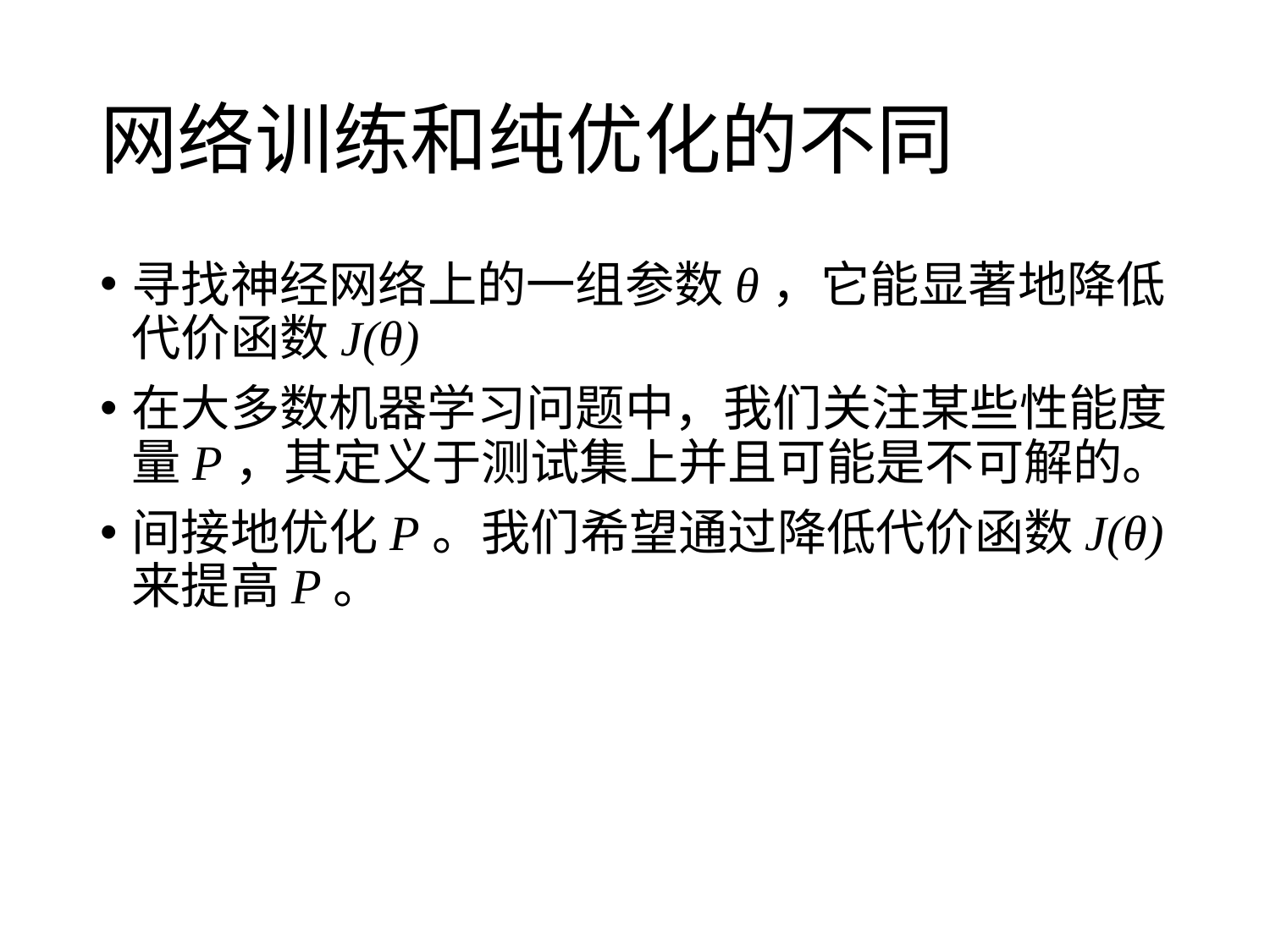

# 网络训练和纯优化的不同
寻找神经网络上的一组参数θ，它能显著地降低代价函数J(θ)
在大多数机器学习问题中，我们关注某些性能度量P，其定义于测试集上并且可能是不可解的。
间接地优化P。我们希望通过降低代价函数J(θ) 来提高P。